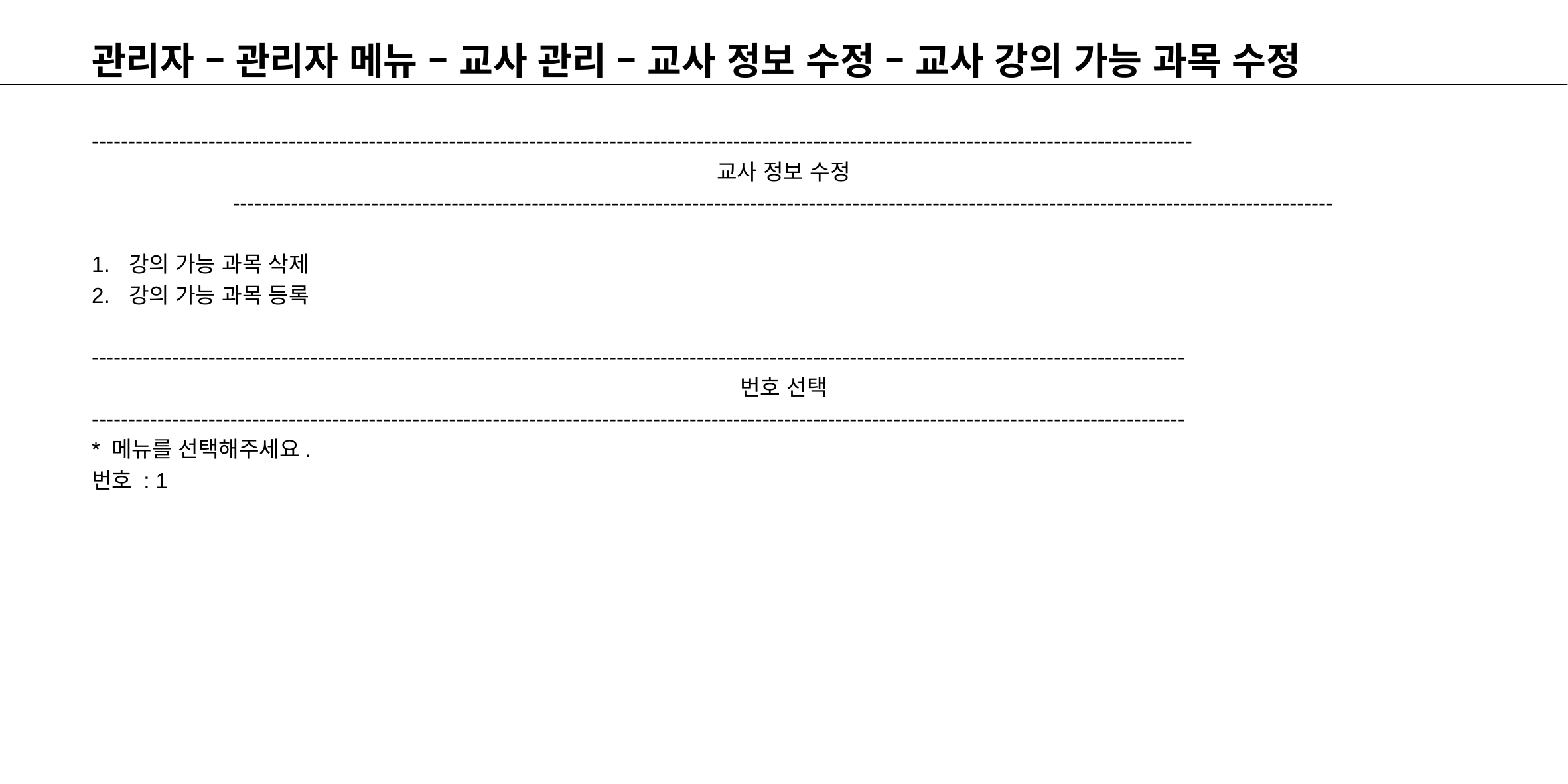

# 관리자 – 관리자 메뉴 – 교사 관리 – 교사 정보 수정 – 교사 강의 가능 과목 수정
-------------------------------------------------------------------------------------------------------------------------------------------------------
교사 정보 수정
-------------------------------------------------------------------------------------------------------------------------------------------------------

강의 가능 과목 삭제
강의 가능 과목 등록

------------------------------------------------------------------------------------------------------------------------------------------------------
번호 선택
------------------------------------------------------------------------------------------------------------------------------------------------------
* 메뉴를 선택해주세요.
번호 : 1